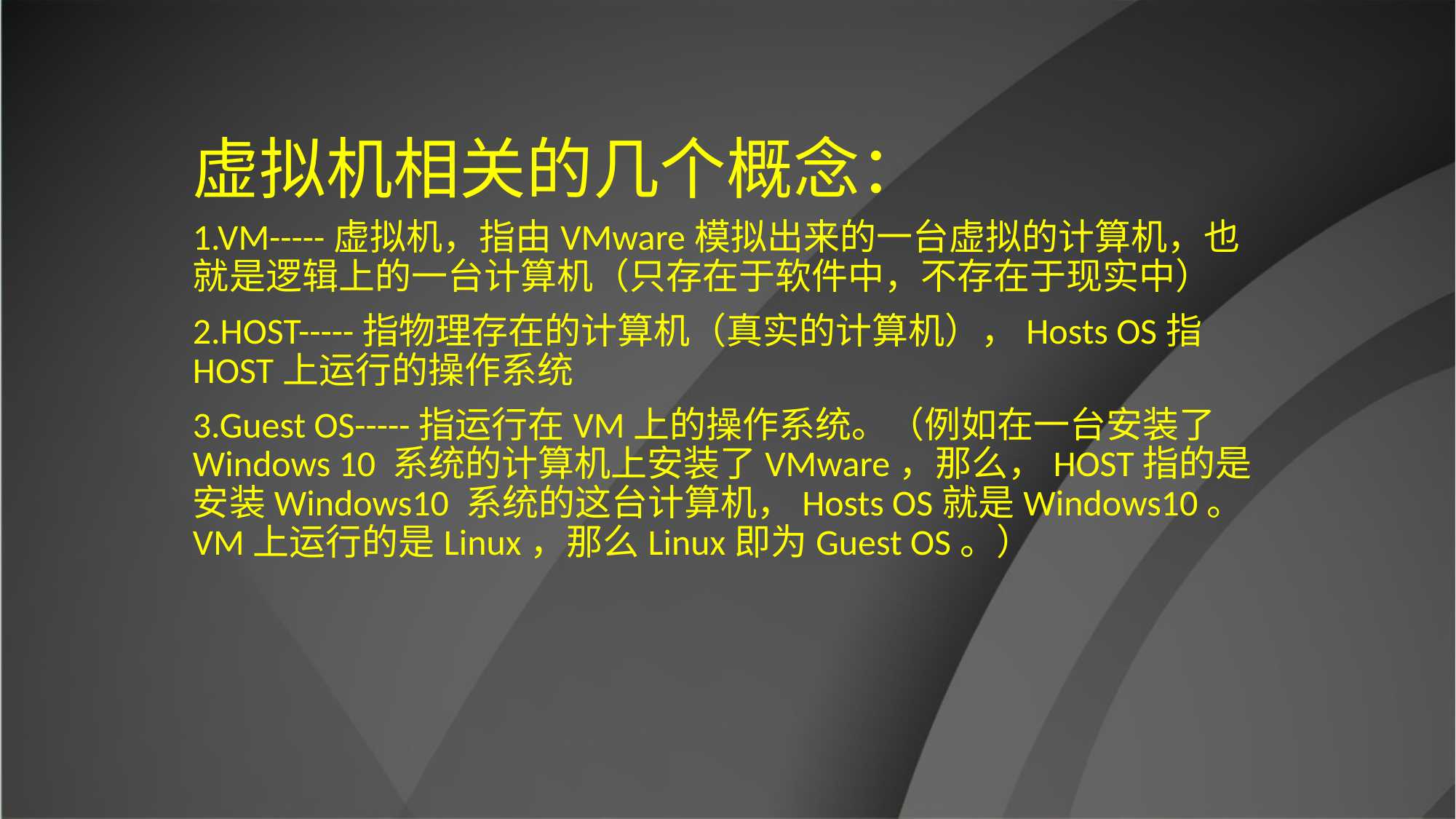

# 虚拟机相关的几个概念：
1.VM-----虚拟机，指由VMware模拟出来的一台虚拟的计算机，也就是逻辑上的一台计算机（只存在于软件中，不存在于现实中）
2.HOST-----指物理存在的计算机（真实的计算机），Hosts OS指HOST上运行的操作系统
3.Guest OS-----指运行在VM上的操作系统。（例如在一台安装了Windows 10 系统的计算机上安装了VMware，那么，HOST指的是安装Windows10 系统的这台计算机，Hosts OS就是Windows10。VM上运行的是Linux，那么Linux即为Guest OS。）